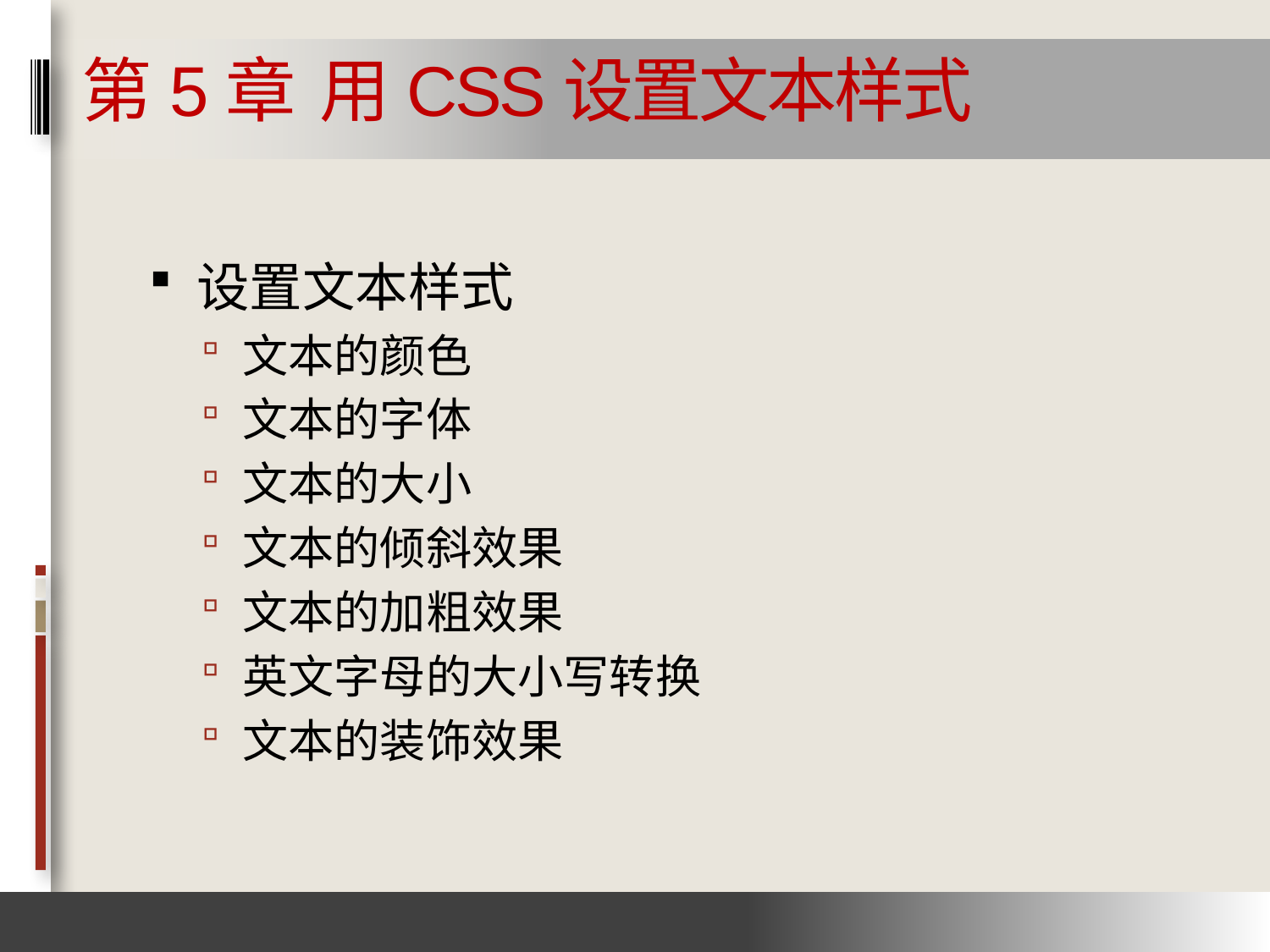

# 第5章  用CSS设置文本样式
设置文本样式
文本的颜色
文本的字体
文本的大小
文本的倾斜效果
文本的加粗效果
英文字母的大小写转换
文本的装饰效果